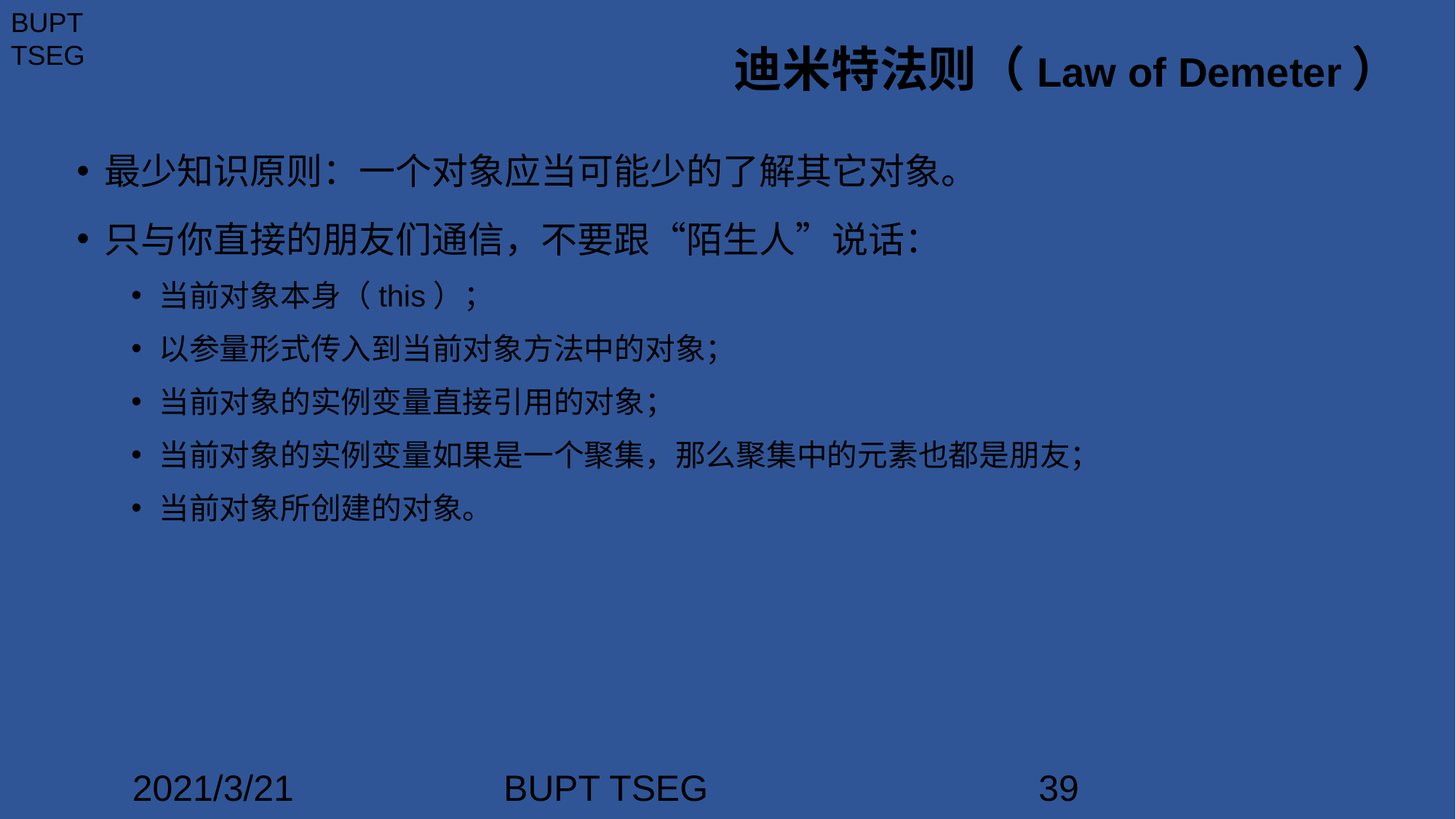

# 迪米特法则（Law of Demeter）
最少知识原则：一个对象应当可能少的了解其它对象。
只与你直接的朋友们通信，不要跟“陌生人”说话：
当前对象本身（this）；
以参量形式传入到当前对象方法中的对象；
当前对象的实例变量直接引用的对象；
当前对象的实例变量如果是一个聚集，那么聚集中的元素也都是朋友；
当前对象所创建的对象。

2021/3/21
BUPT TSEG
39